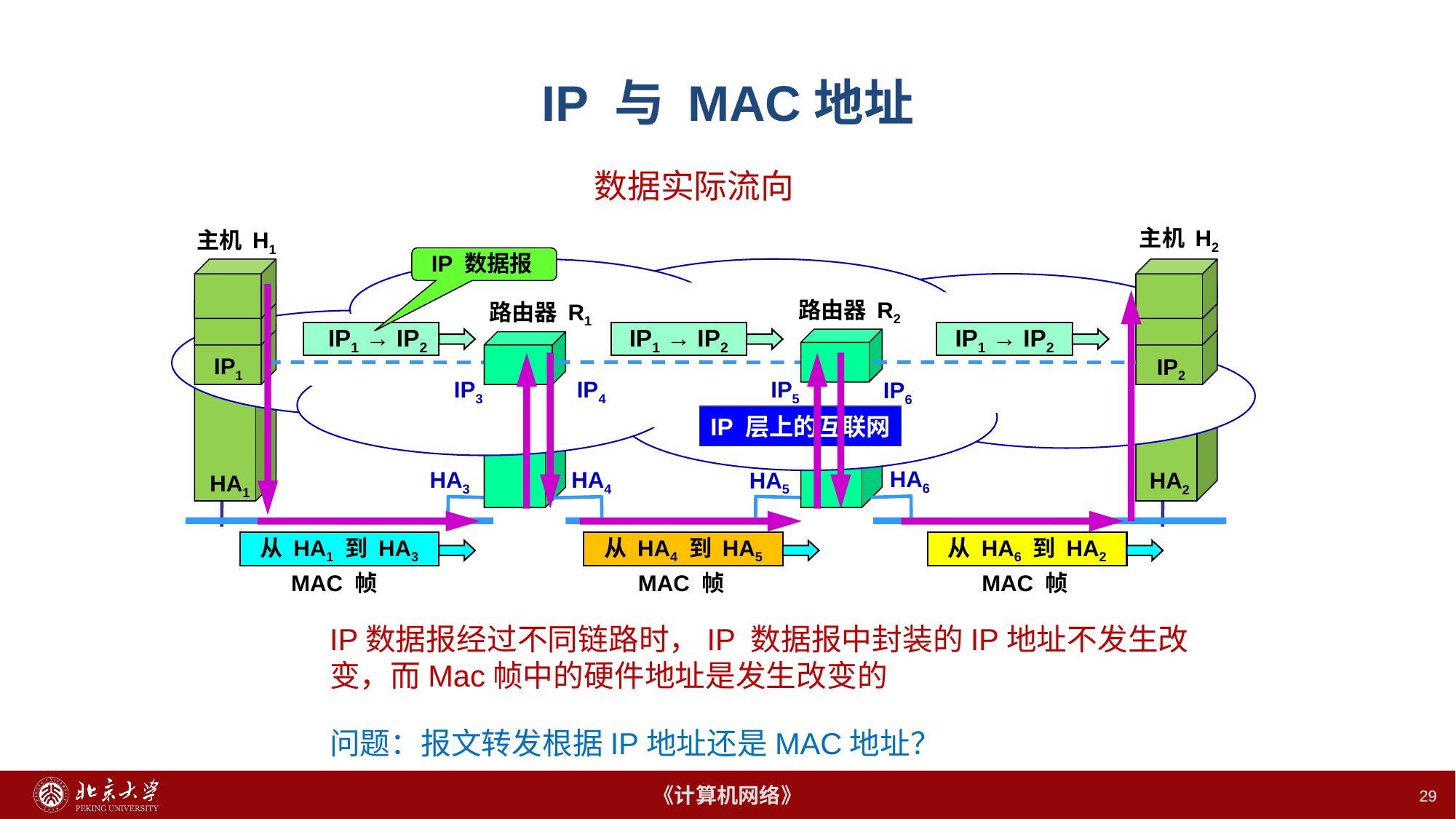

# IP 与 MAC地址
数据实际流向
主机 H2
主机 H1
IP 数据报

路由器 R2
路由器 R1
  IP1 → IP2

IP1 → IP2

IP1 → IP2

IP1
IP2

IP3
IP4
IP5
IP6
IP 层上的互联网
HA6
HA3
HA4
HA5
HA2
HA1

从 HA1 到 HA3

从 HA4 到 HA5

从 HA6 到 HA2

MAC 帧
MAC 帧
MAC 帧

IP数据报经过不同链路时，IP 数据报中封装的IP地址不发生改变，而Mac帧中的硬件地址是发生改变的
问题：报文转发根据IP地址还是MAC地址？
29